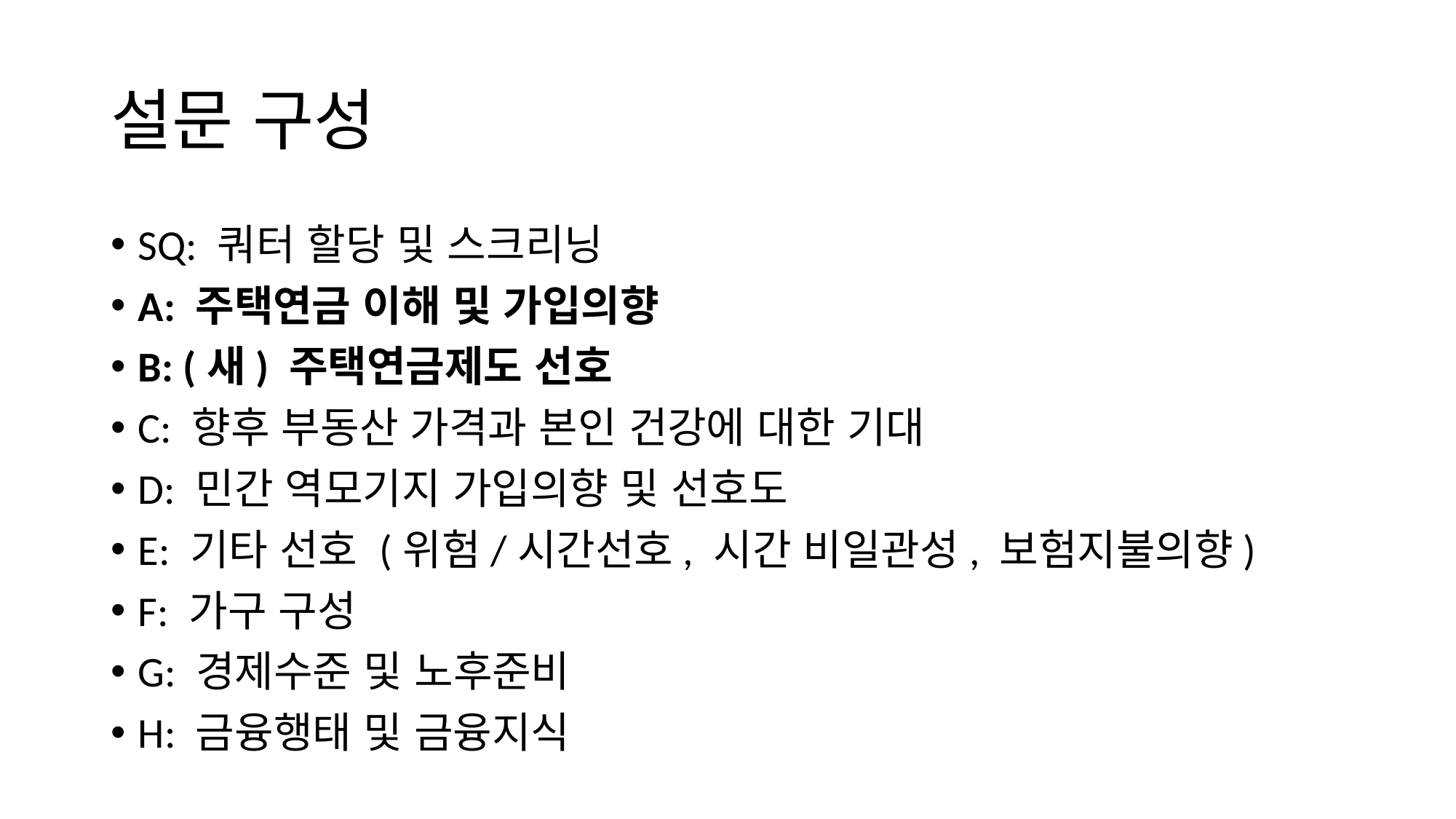

# 설문 구성
SQ: 쿼터 할당 및 스크리닝
A: 주택연금 이해 및 가입의향
B: (새) 주택연금제도 선호
C: 향후 부동산 가격과 본인 건강에 대한 기대
D: 민간 역모기지 가입의향 및 선호도
E: 기타 선호 (위험/시간선호, 시간 비일관성, 보험지불의향)
F: 가구 구성
G: 경제수준 및 노후준비
H: 금융행태 및 금융지식